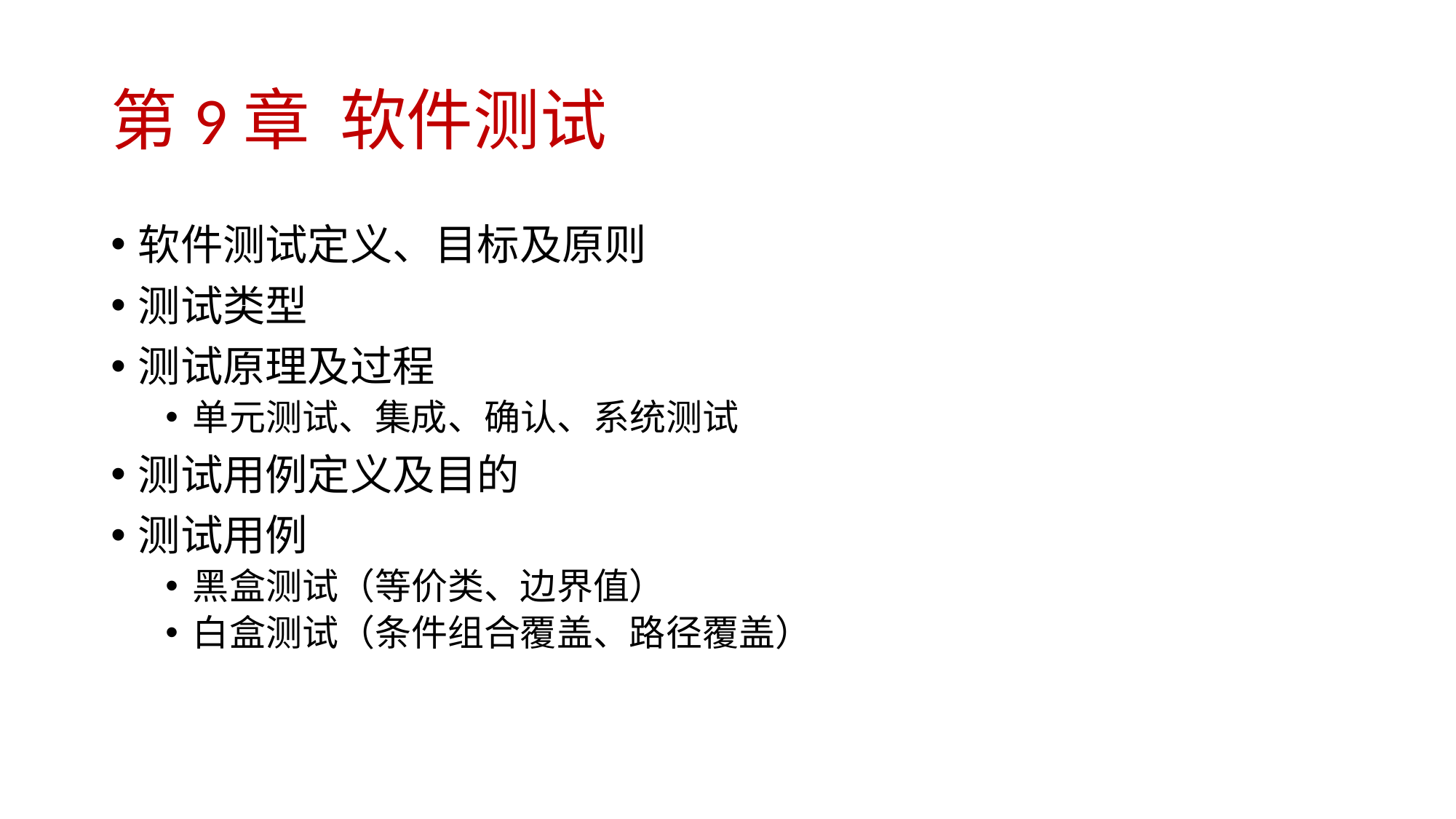

# 第9章  软件测试
软件测试定义、目标及原则
测试类型
测试原理及过程
单元测试、集成、确认、系统测试
测试用例定义及目的
测试用例
黑盒测试（等价类、边界值）
白盒测试（条件组合覆盖、路径覆盖）